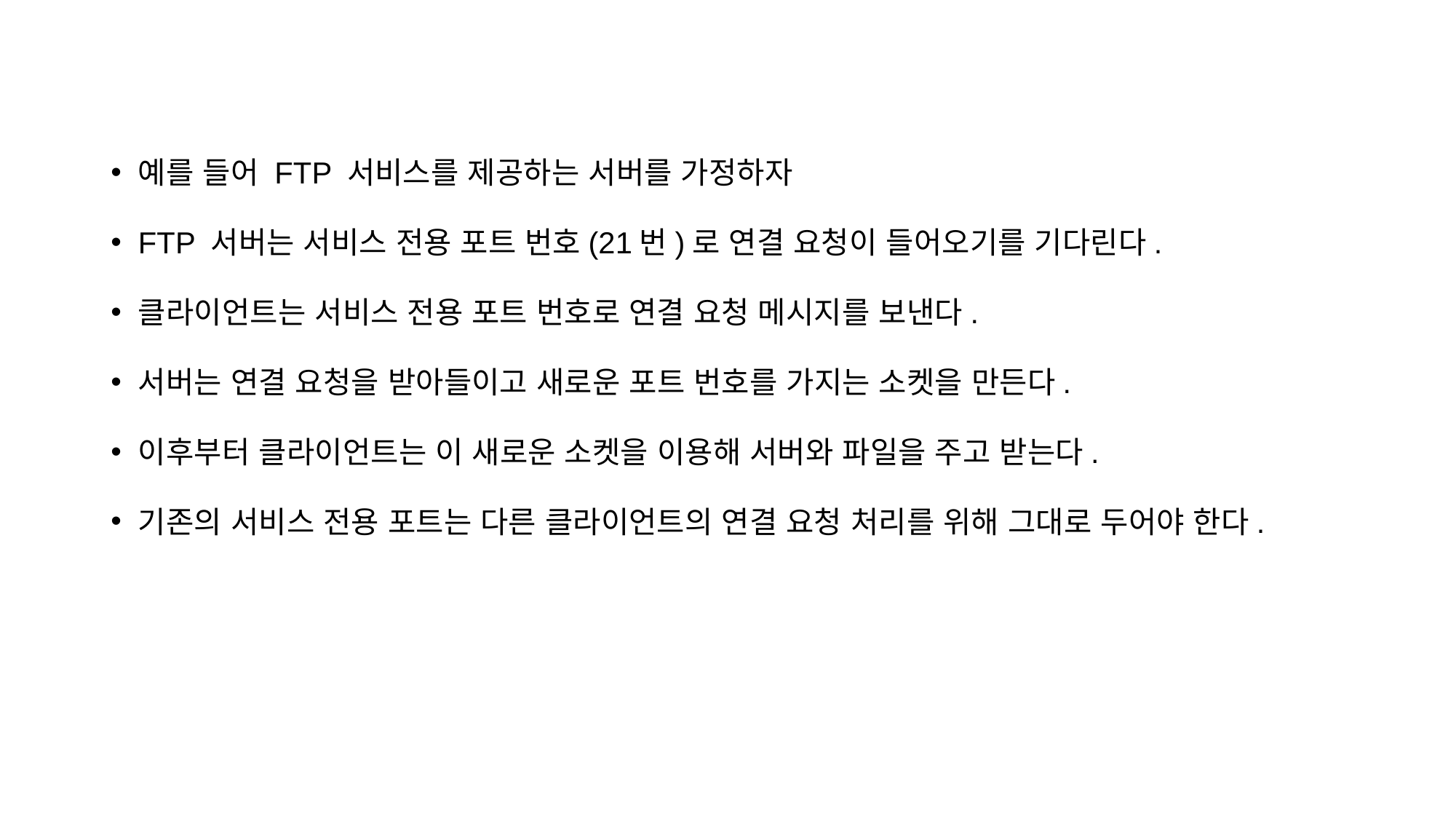

예를 들어 FTP 서비스를 제공하는 서버를 가정하자
FTP 서버는 서비스 전용 포트 번호(21번)로 연결 요청이 들어오기를 기다린다.
클라이언트는 서비스 전용 포트 번호로 연결 요청 메시지를 보낸다.
서버는 연결 요청을 받아들이고 새로운 포트 번호를 가지는 소켓을 만든다.
이후부터 클라이언트는 이 새로운 소켓을 이용해 서버와 파일을 주고 받는다.
기존의 서비스 전용 포트는 다른 클라이언트의 연결 요청 처리를 위해 그대로 두어야 한다.